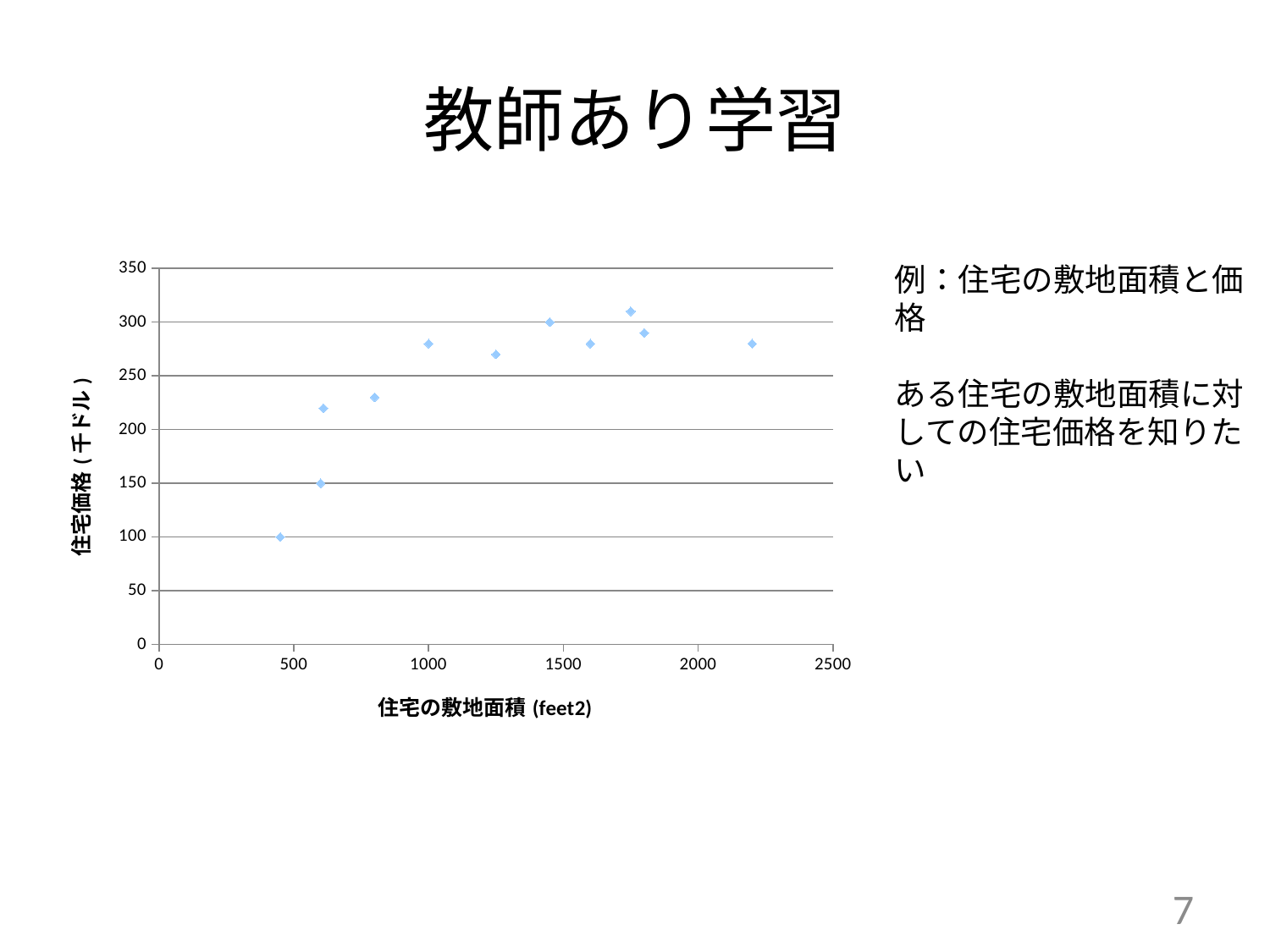

# 教師あり学習

### Chart

| Category |  |
|---|---|
例：住宅の敷地面積と価格

ある住宅の敷地面積に対しての住宅価格を知りたい

7